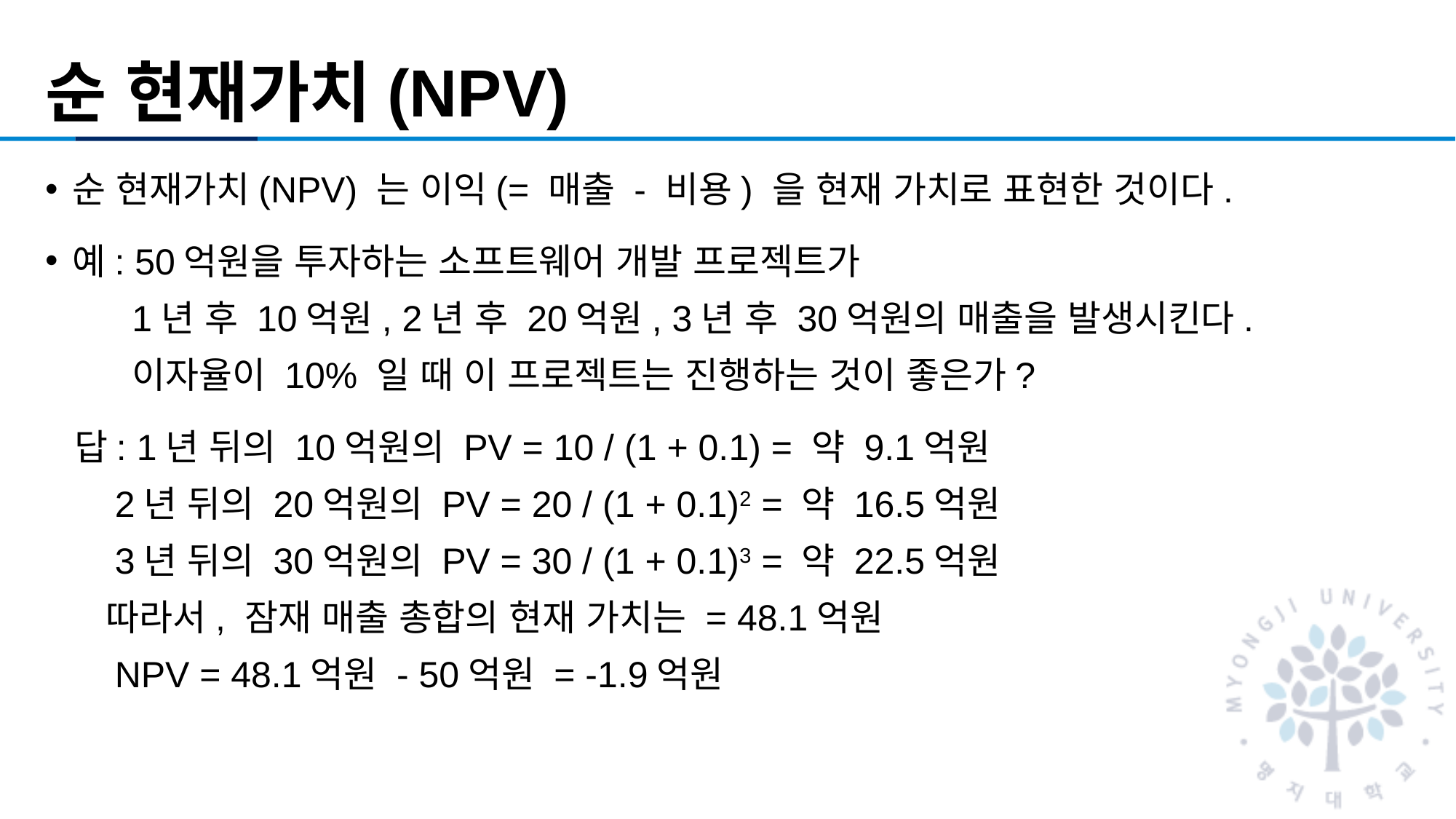

# 순 현재가치(NPV)
순 현재가치(NPV) 는 이익(= 매출 - 비용) 을 현재 가치로 표현한 것이다.
예: 50억원을 투자하는 소프트웨어 개발 프로젝트가
     1년 후 10억원, 2년 후 20억원, 3년 후 30억원의 매출을 발생시킨다.
     이자율이 10% 일 때 이 프로젝트는 진행하는 것이 좋은가?
  답: 1년 뒤의 10억원의 PV = 10 / (1 + 0.1) = 약 9.1억원
      2년 뒤의 20억원의 PV = 20 / (1 + 0.1)2 = 약 16.5억원
      3년 뒤의 30억원의 PV = 30 / (1 + 0.1)3 = 약 22.5억원
      따라서, 잠재 매출 총합의 현재 가치는 = 48.1억원
      NPV = 48.1억원 - 50억원 = -1.9억원